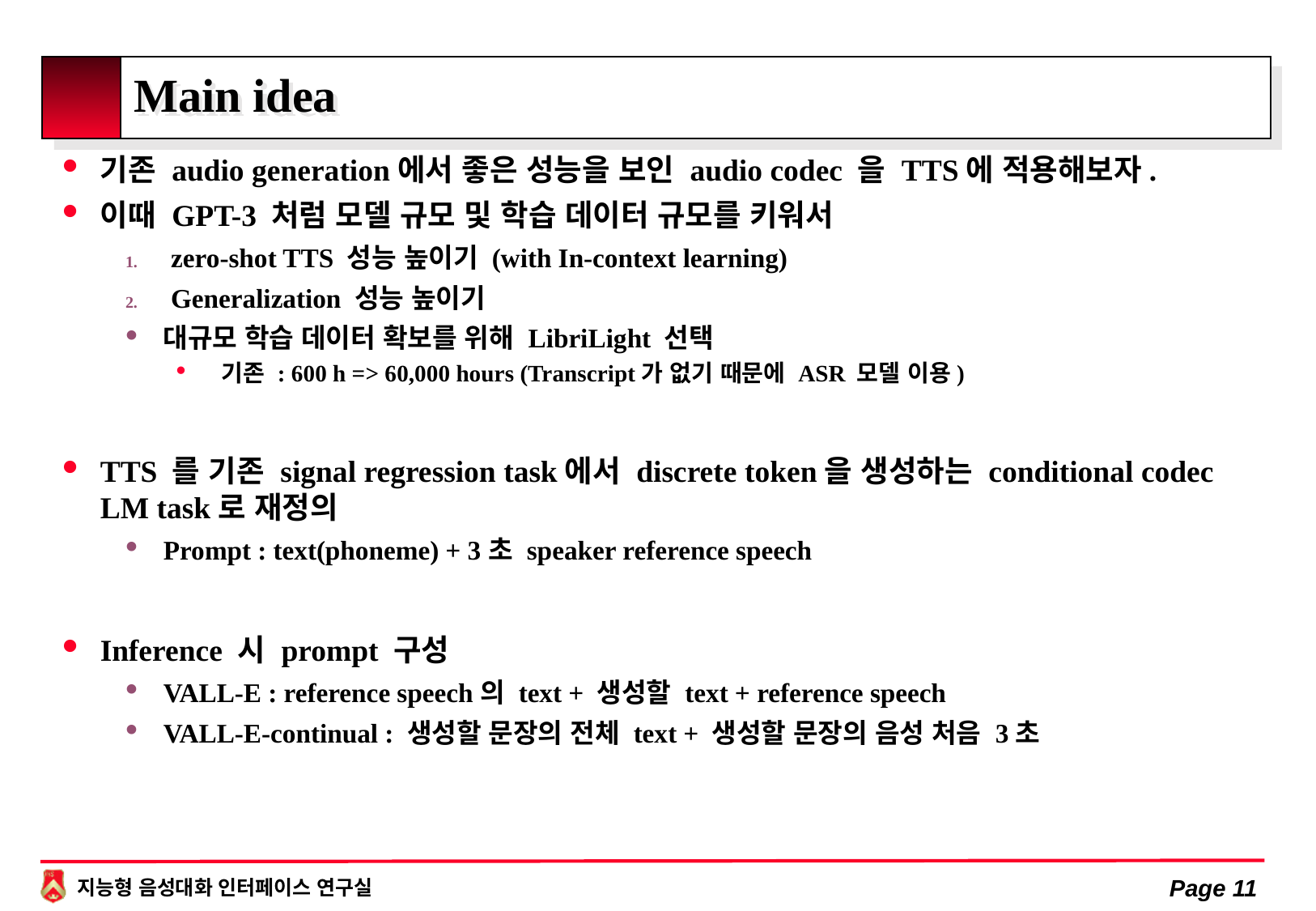

# Main idea
기존 audio generation에서 좋은 성능을 보인 audio codec 을 TTS에 적용해보자.
이때 GPT-3 처럼 모델 규모 및 학습 데이터 규모를 키워서
zero-shot TTS 성능 높이기 (with In-context learning)
Generalization 성능 높이기
대규모 학습 데이터 확보를 위해 LibriLight 선택
기존 : 600 h => 60,000 hours (Transcript가 없기 때문에 ASR 모델 이용)

TTS 를 기존 signal regression task에서 discrete token을 생성하는 conditional codec LM task로 재정의
Prompt : text(phoneme) + 3초 speaker reference speech

Inference 시 prompt 구성
VALL-E : reference speech의 text + 생성할 text + reference speech
VALL-E-continual : 생성할 문장의 전체 text + 생성할 문장의 음성 처음 3초
Page 11